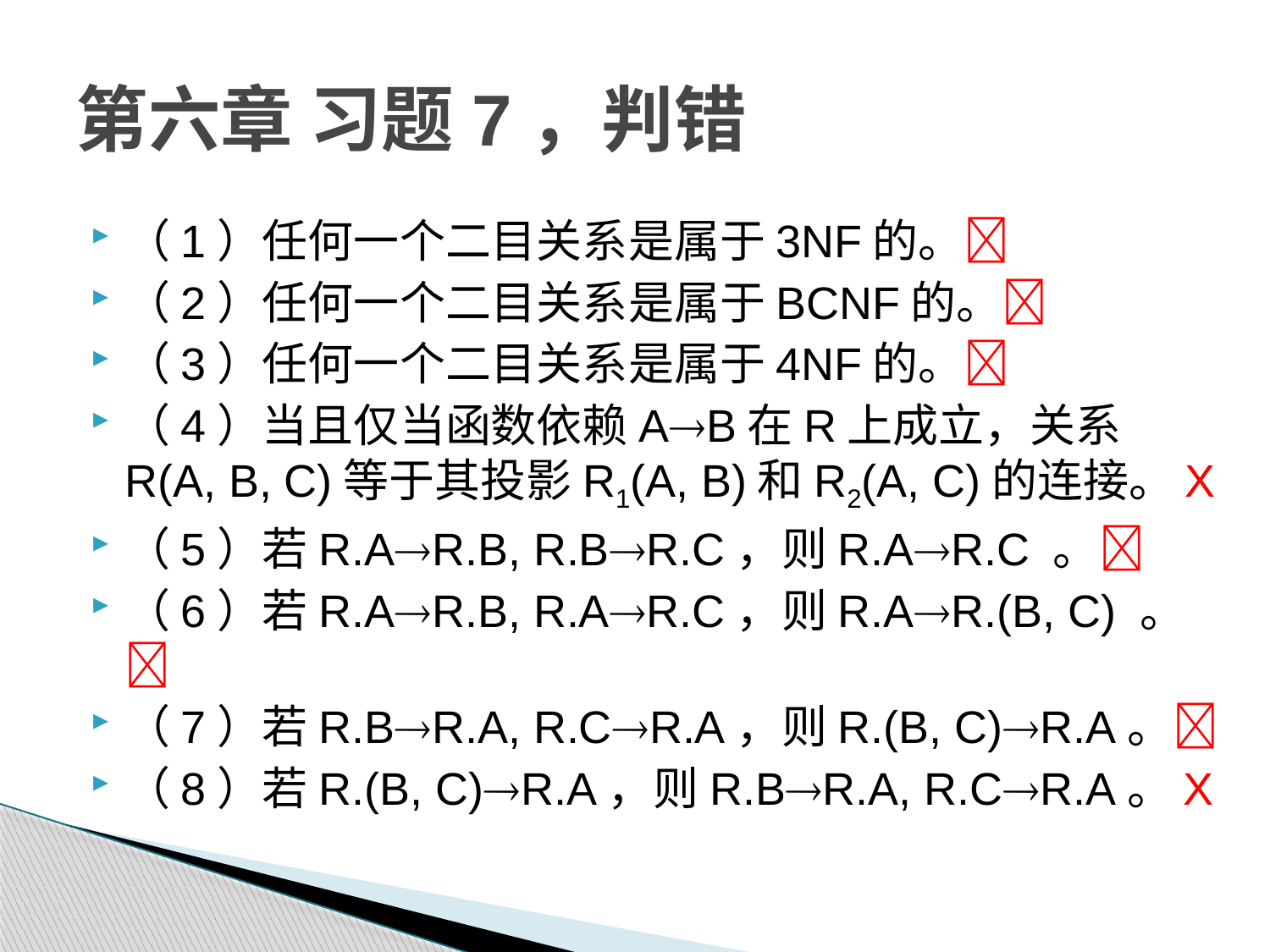

# 第六章 习题7，判错
（1）任何一个二目关系是属于3NF的。√
（2）任何一个二目关系是属于BCNF的。√
（3）任何一个二目关系是属于4NF的。√
（4）当且仅当函数依赖A→B在R上成立，关系R(A, B, C)等于其投影R1(A, B)和R2(A, C)的连接。X
（5）若R.A→R.B, R.B→R.C，则R.A→R.C 。√
（6）若R.A→R.B, R.A→R.C，则R.A→R.(B, C) 。√
（7）若R.B→R.A, R.C→R.A，则R.(B, C)→R.A。√
（8）若R.(B, C)→R.A，则R.B→R.A, R.C→R.A。X